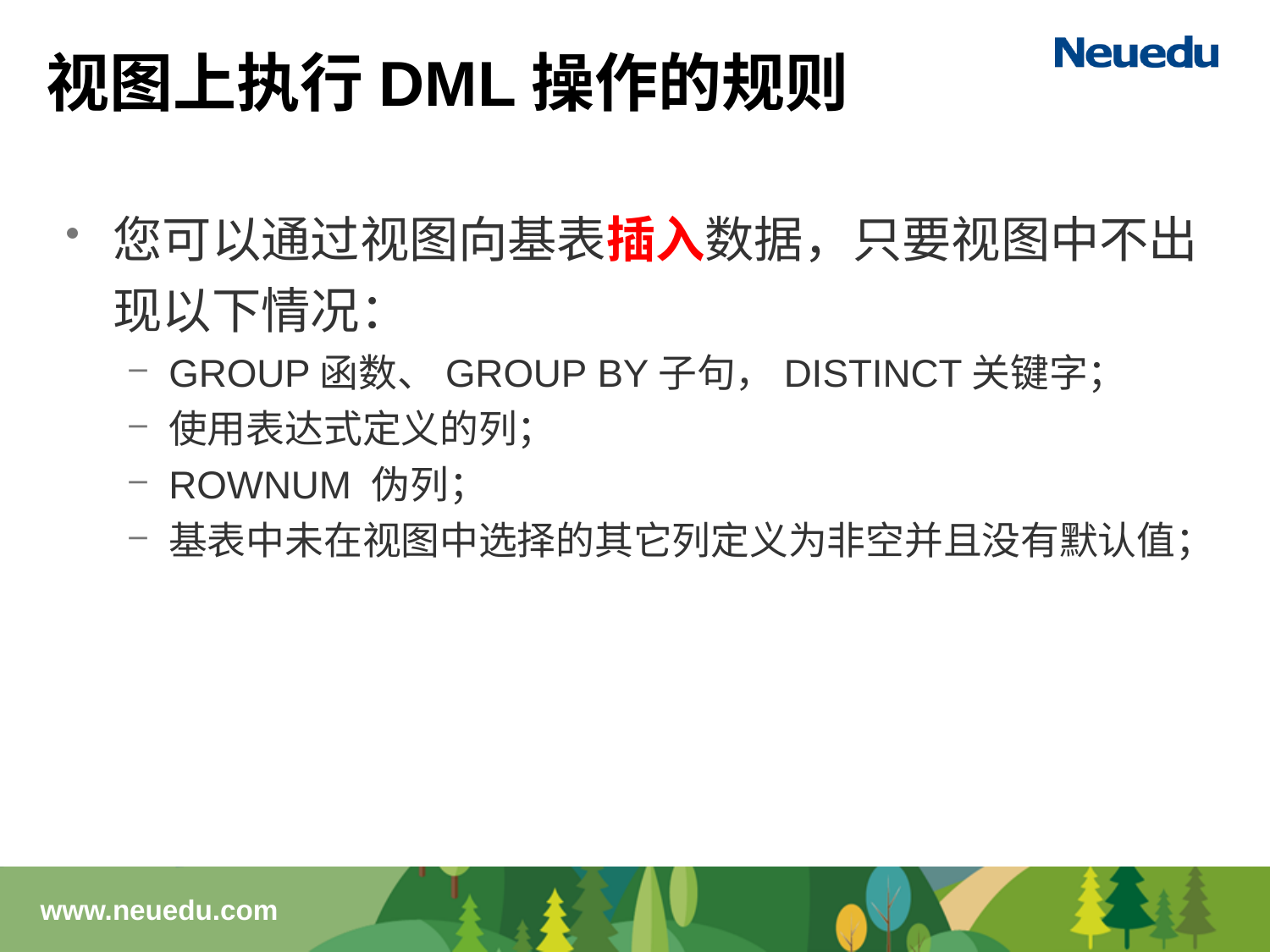

# 视图上执行DML操作的规则
您可以通过视图向基表插入数据，只要视图中不出现以下情况：
GROUP函数、GROUP BY子句，DISTINCT关键字；
使用表达式定义的列；
ROWNUM 伪列；
基表中未在视图中选择的其它列定义为非空并且没有默认值；